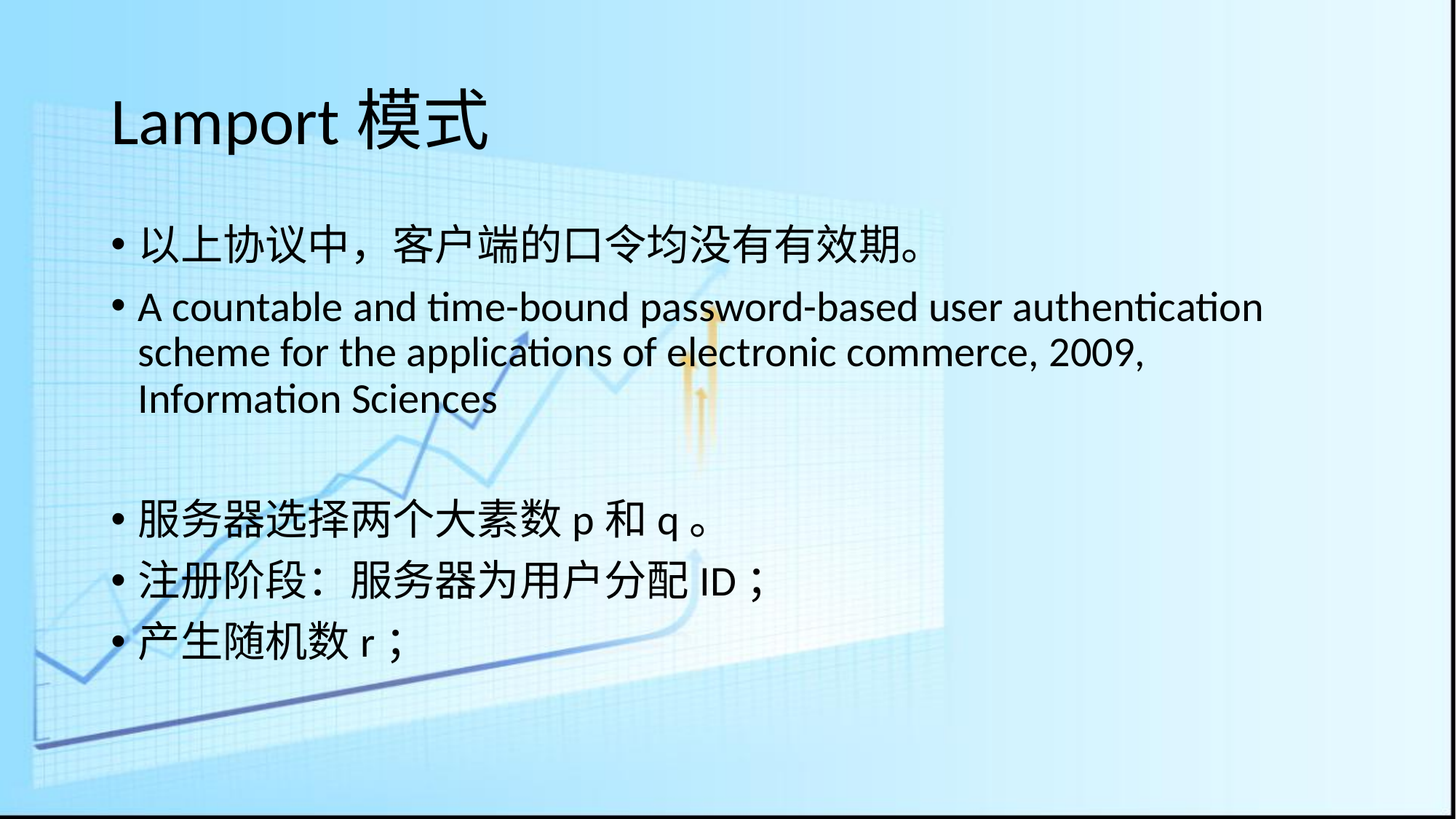

# Lamport模式
以上协议中，客户端的口令均没有有效期。
A countable and time-bound password-based user authentication scheme for the applications of electronic commerce, 2009, Information Sciences

服务器选择两个大素数p和q。
注册阶段：服务器为用户分配ID；
产生随机数r；